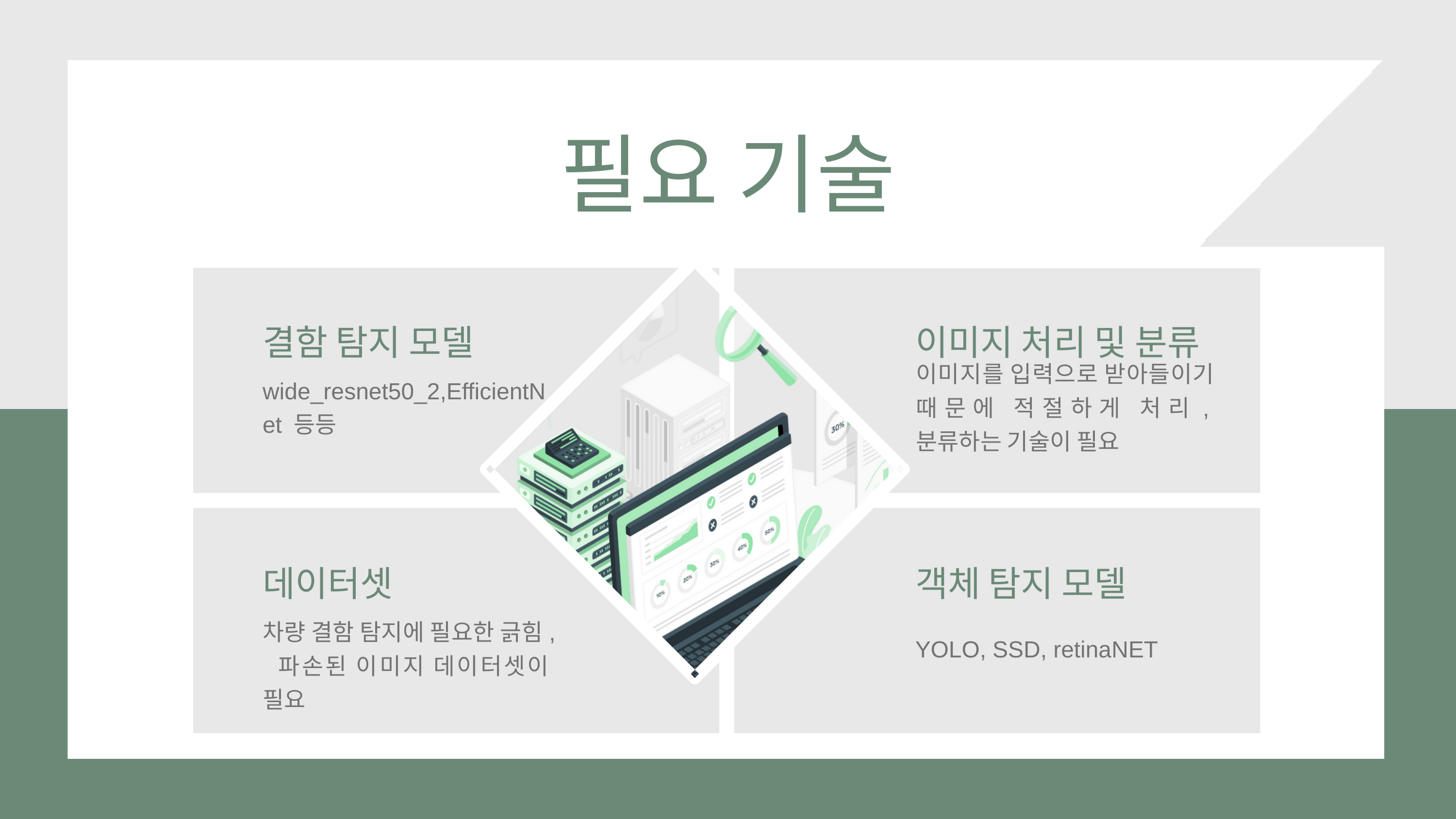

필요 기술

결함 탐지 모델
이미지 처리 및 분류
이미지를 입력으로 받아들이기 때문에 적절하게 처리,분류하는 기술이 필요
wide_resnet50_2,EfficientNet 등등

데이터셋
객체 탐지 모델
차량 결함 탐지에 필요한 긁힘, 파손된 이미지 데이터셋이 필요
YOLO, SSD, retinaNET